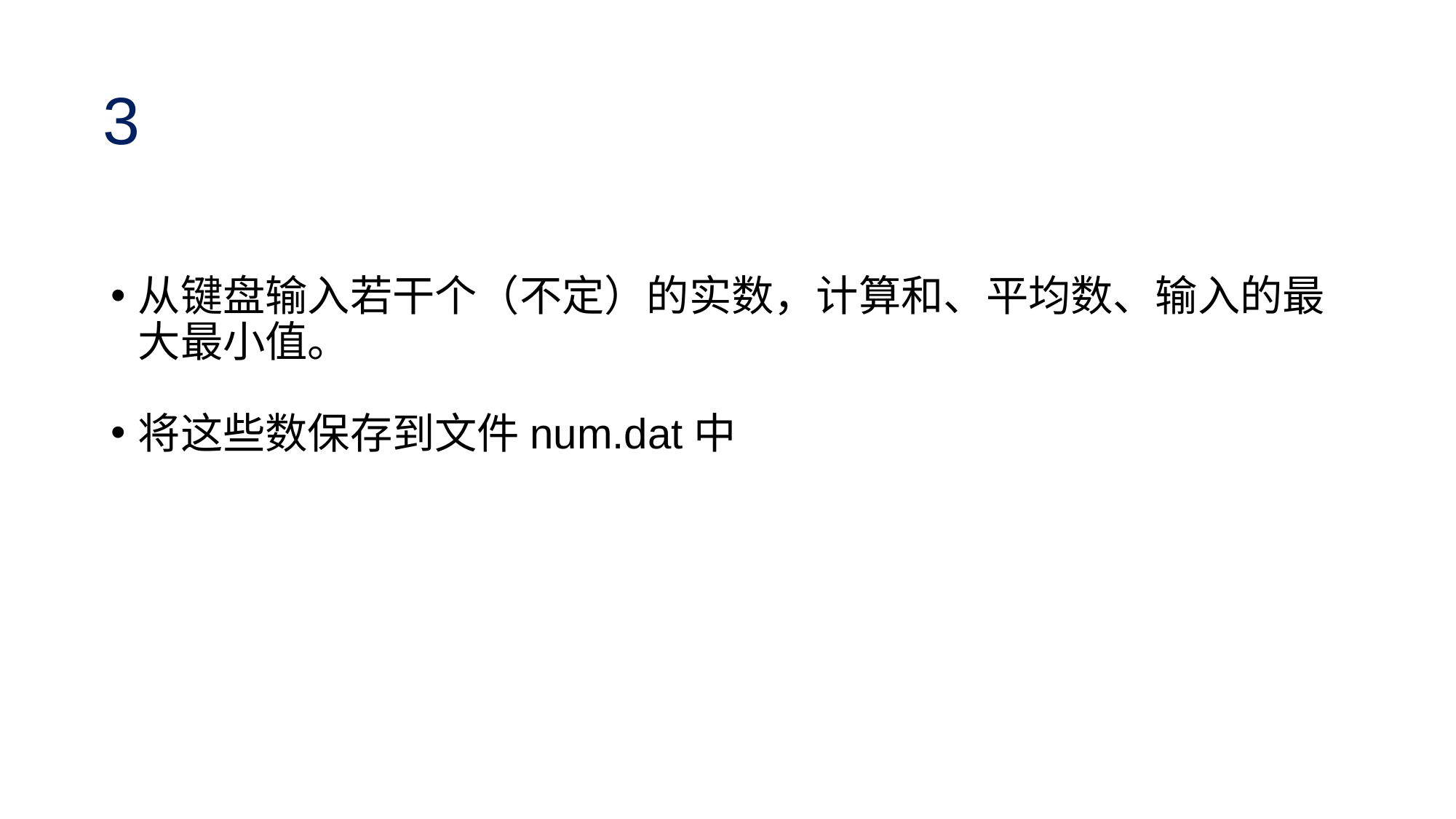

# 3

从键盘输入若干个（不定）的实数，计算和、平均数、输入的最大最小值。

将这些数保存到文件num.dat中